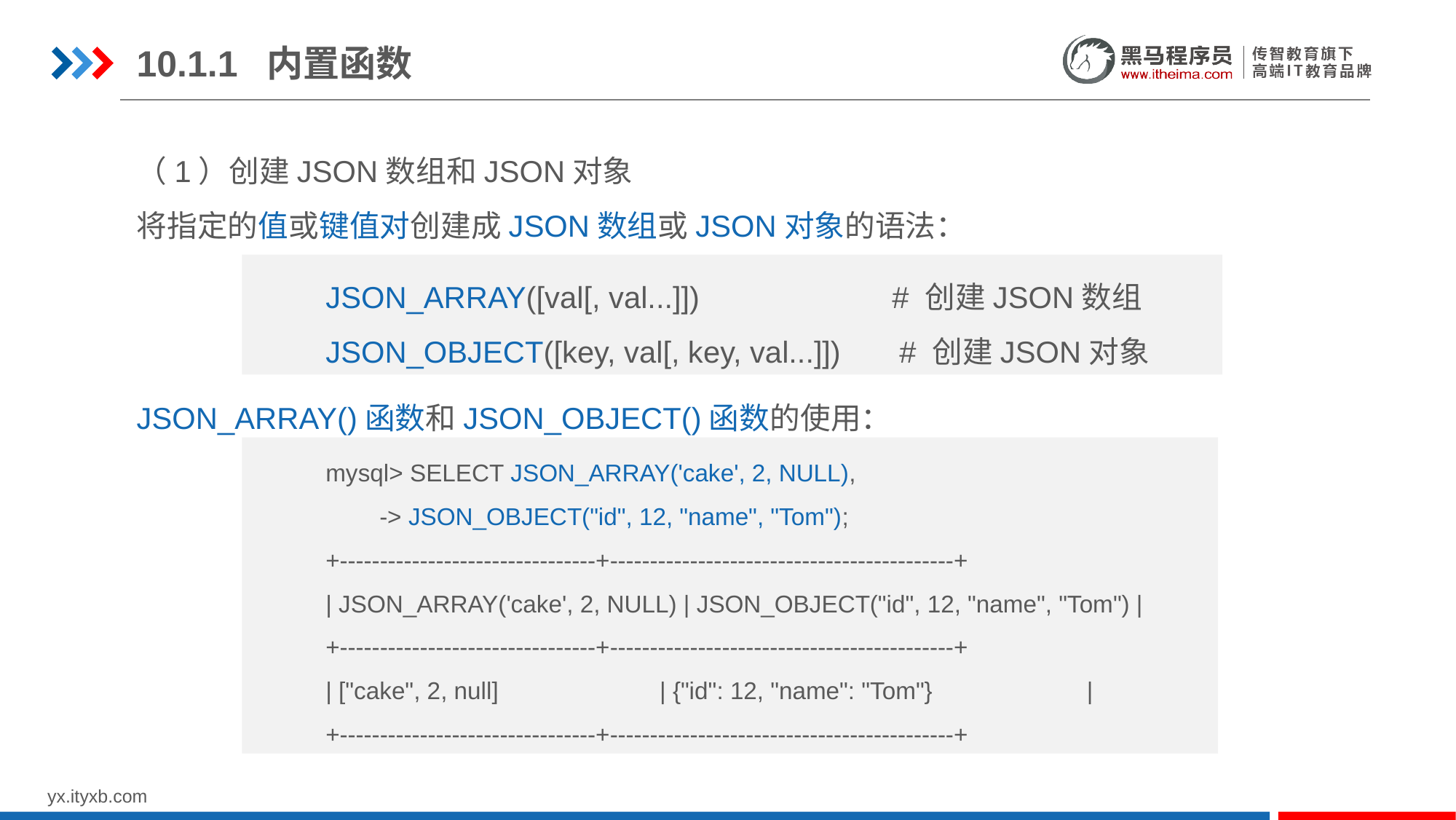

10.1.1  内置函数
（1）创建JSON数组和JSON对象
将指定的值或键值对创建成JSON数组或JSON对象的语法：
JSON_ARRAY([val[, val...]])                       # 创建JSON数组
JSON_OBJECT([key, val[, key, val...]])       # 创建JSON对象
JSON_ARRAY()函数和JSON_OBJECT()函数的使用：
mysql> SELECT JSON_ARRAY('cake', 2, NULL),
        -> JSON_OBJECT("id", 12, "name", "Tom");
+--------------------------------+-------------------------------------------+
| JSON_ARRAY('cake', 2, NULL) | JSON_OBJECT("id", 12, "name", "Tom") |
+--------------------------------+-------------------------------------------+
| ["cake", 2, null]                        | {"id": 12, "name": "Tom"}                       |
+--------------------------------+-------------------------------------------+